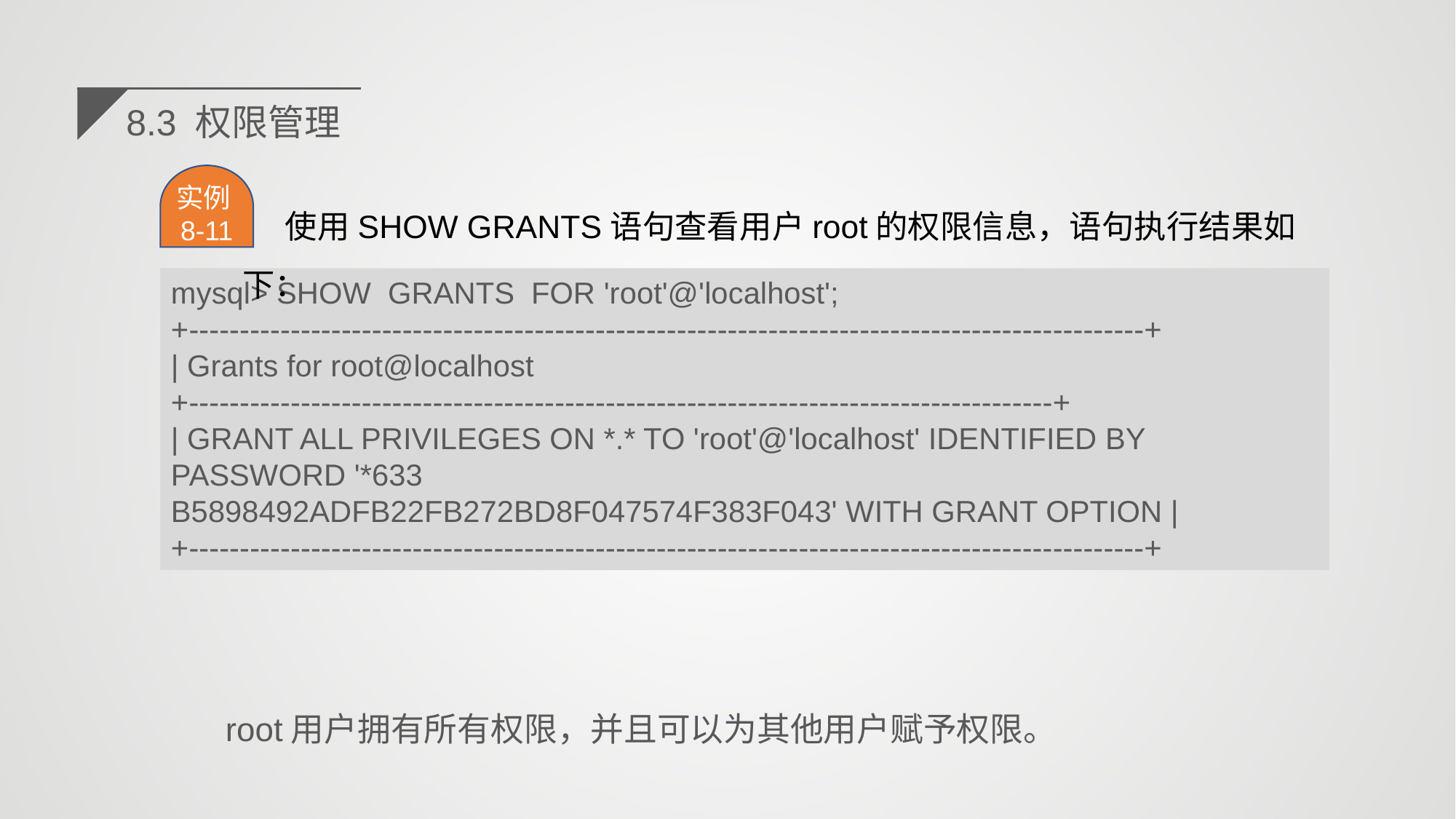

8.3 权限管理

实例8-11
使用SHOW GRANTS语句查看用户root的权限信息，语句执行结果如下：
mysql> SHOW  GRANTS  FOR 'root'@'localhost';
+----------------------------------------------------------------------------------------------+
| Grants for root@localhost
+-------------------------------------------------------------------------------------+
| GRANT ALL PRIVILEGES ON *.* TO 'root'@'localhost' IDENTIFIED BY PASSWORD '*633
B5898492ADFB22FB272BD8F047574F383F043' WITH GRANT OPTION |
+----------------------------------------------------------------------------------------------+
root用户拥有所有权限，并且可以为其他用户赋予权限。